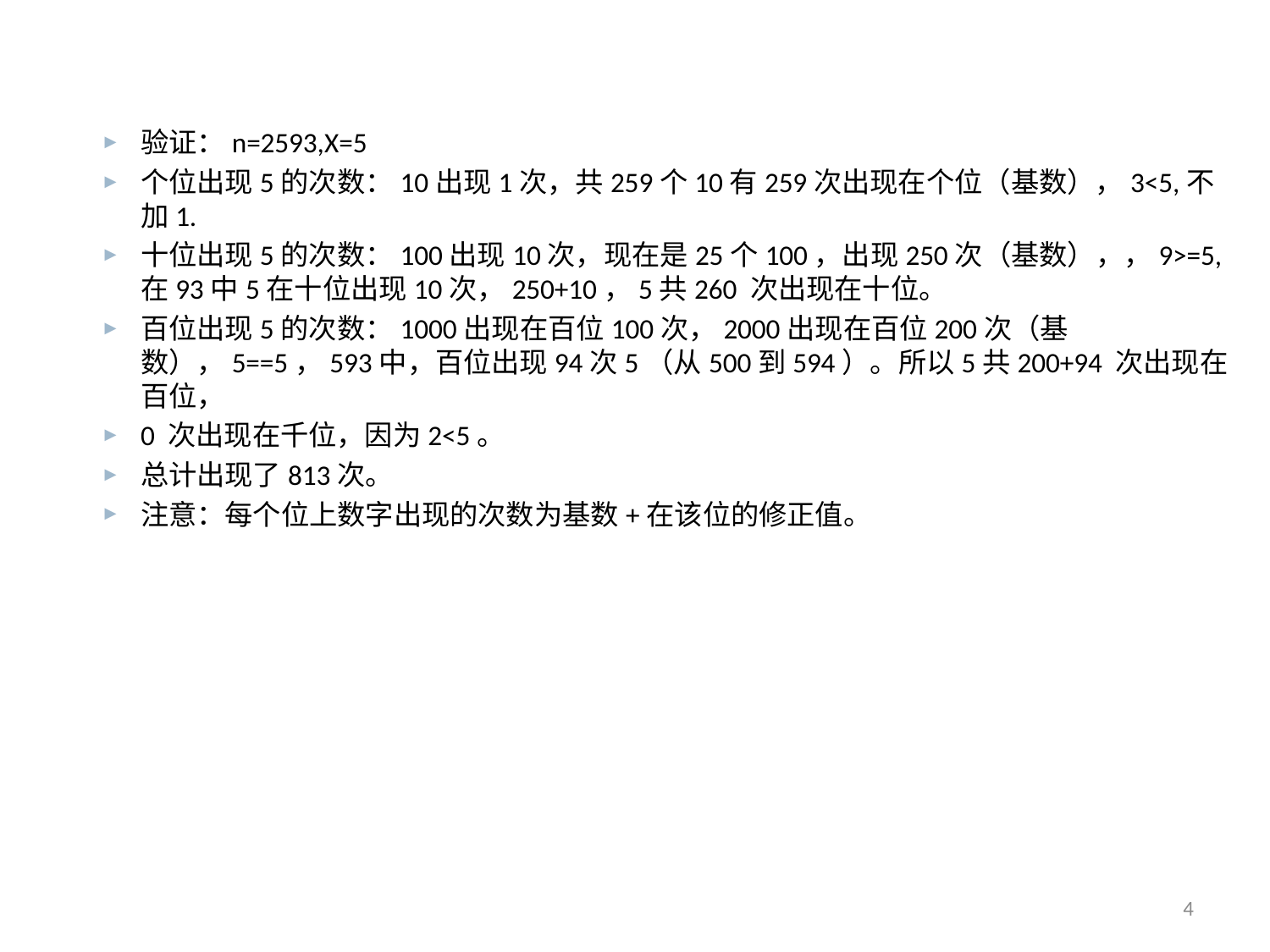

验证：n=2593,X=5
个位出现5的次数：10出现1次，共259个10有259次出现在个位（基数），3<5,不加1.
十位出现5的次数：100出现10次，现在是25个100，出现250次（基数），，9>=5,在93中5在十位出现10次，250+10，5共260 次出现在十位。
百位出现5的次数：1000出现在百位100次，2000出现在百位200次（基数），5==5，593中，百位出现94次5（从500到594）。所以5共200+94 次出现在百位，
0 次出现在千位，因为2<5。
总计出现了813次。
注意：每个位上数字出现的次数为基数+在该位的修正值。
4